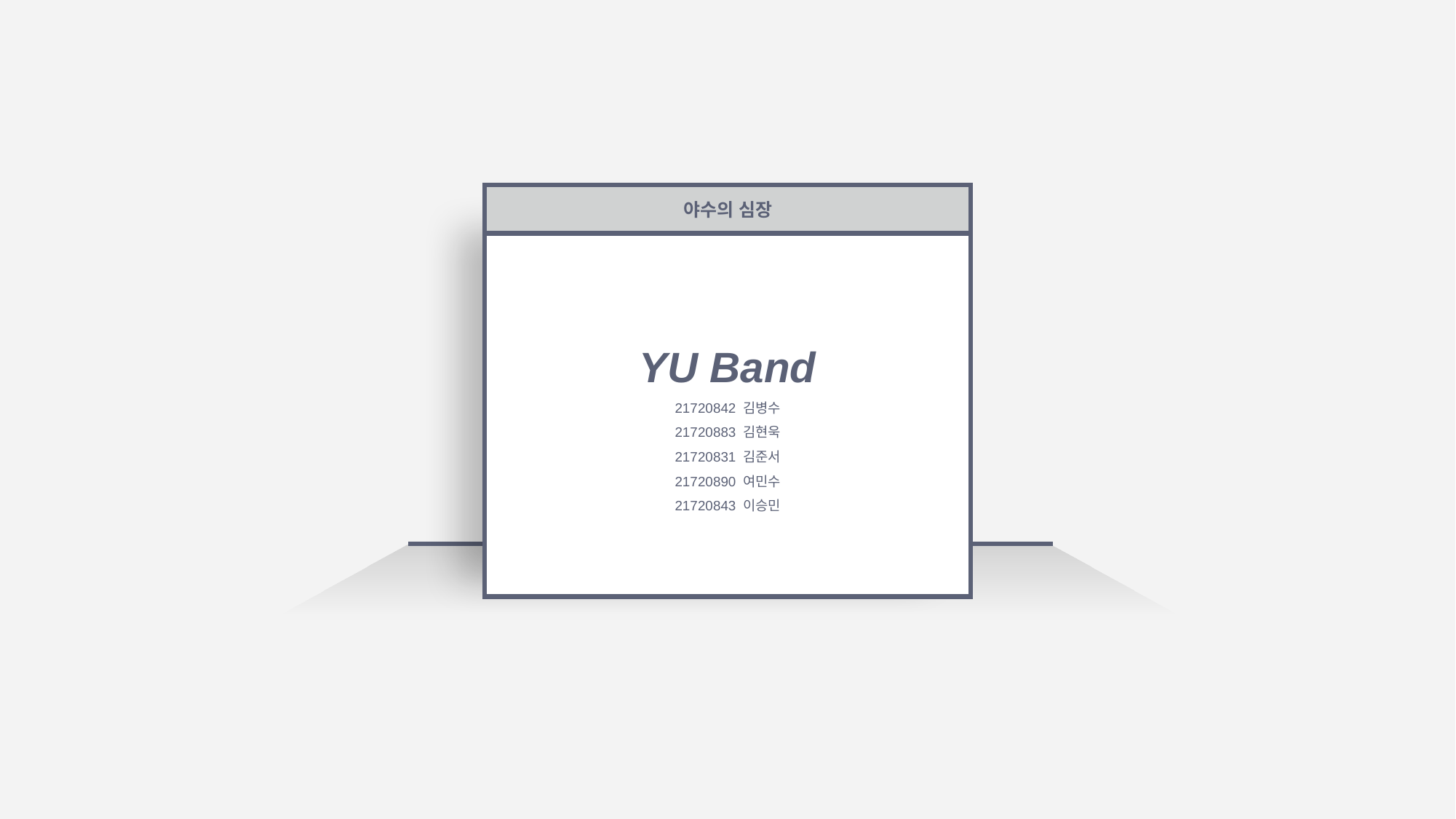

야수의 심장
YU Band
21720842 김병수
21720883 김현욱
21720831 김준서
21720890 여민수
21720843 이승민